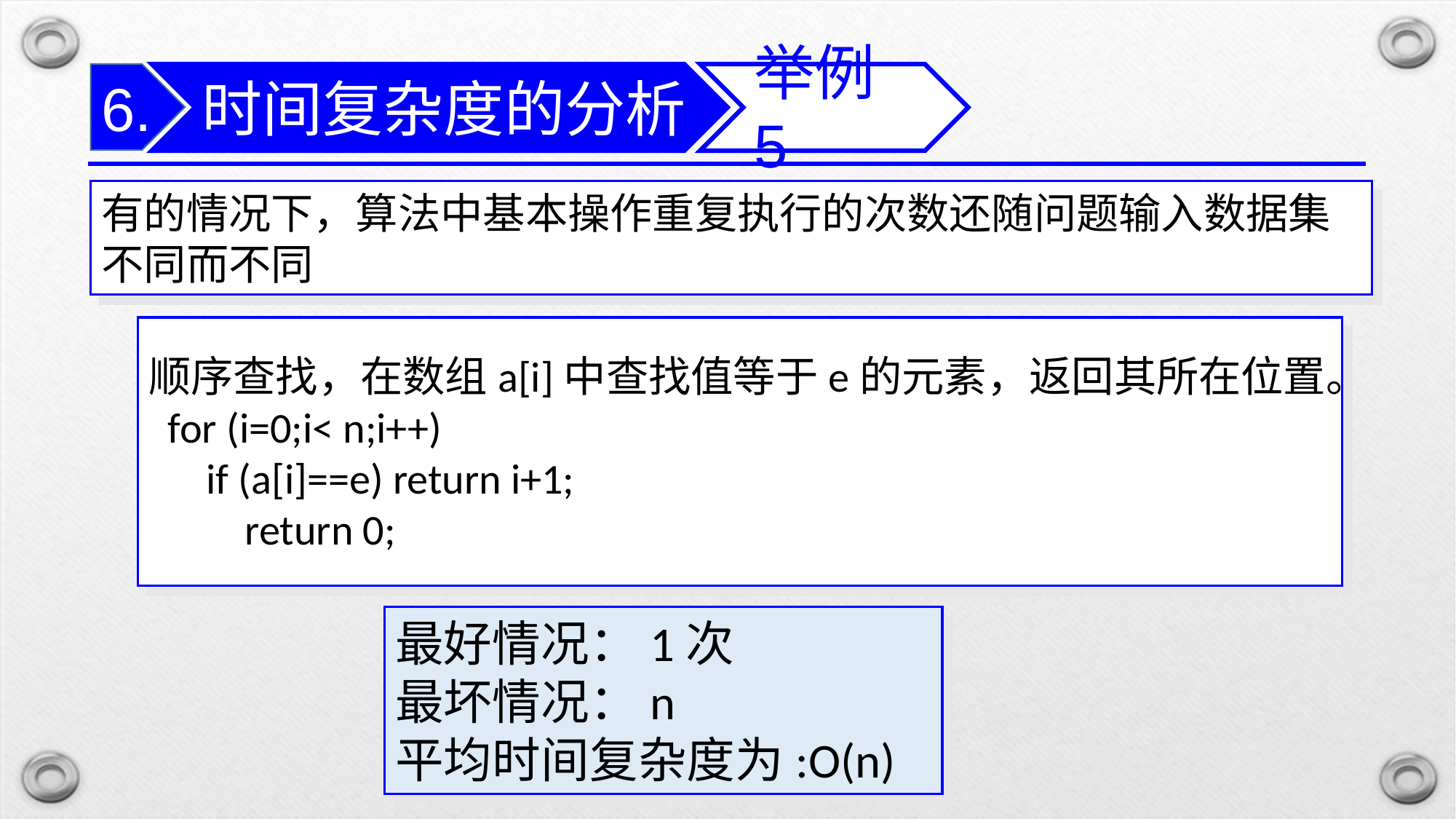

时间复杂度的分析

6.
举例5
有的情况下，算法中基本操作重复执行的次数还随问题输入数据集
不同而不同
顺序查找，在数组a[i]中查找值等于e的元素，返回其所在位置。
  for (i=0;i< n;i++)
      if (a[i]==e) return i+1;
          return 0;
最好情况：1次
最坏情况：n
平均时间复杂度为:O(n)